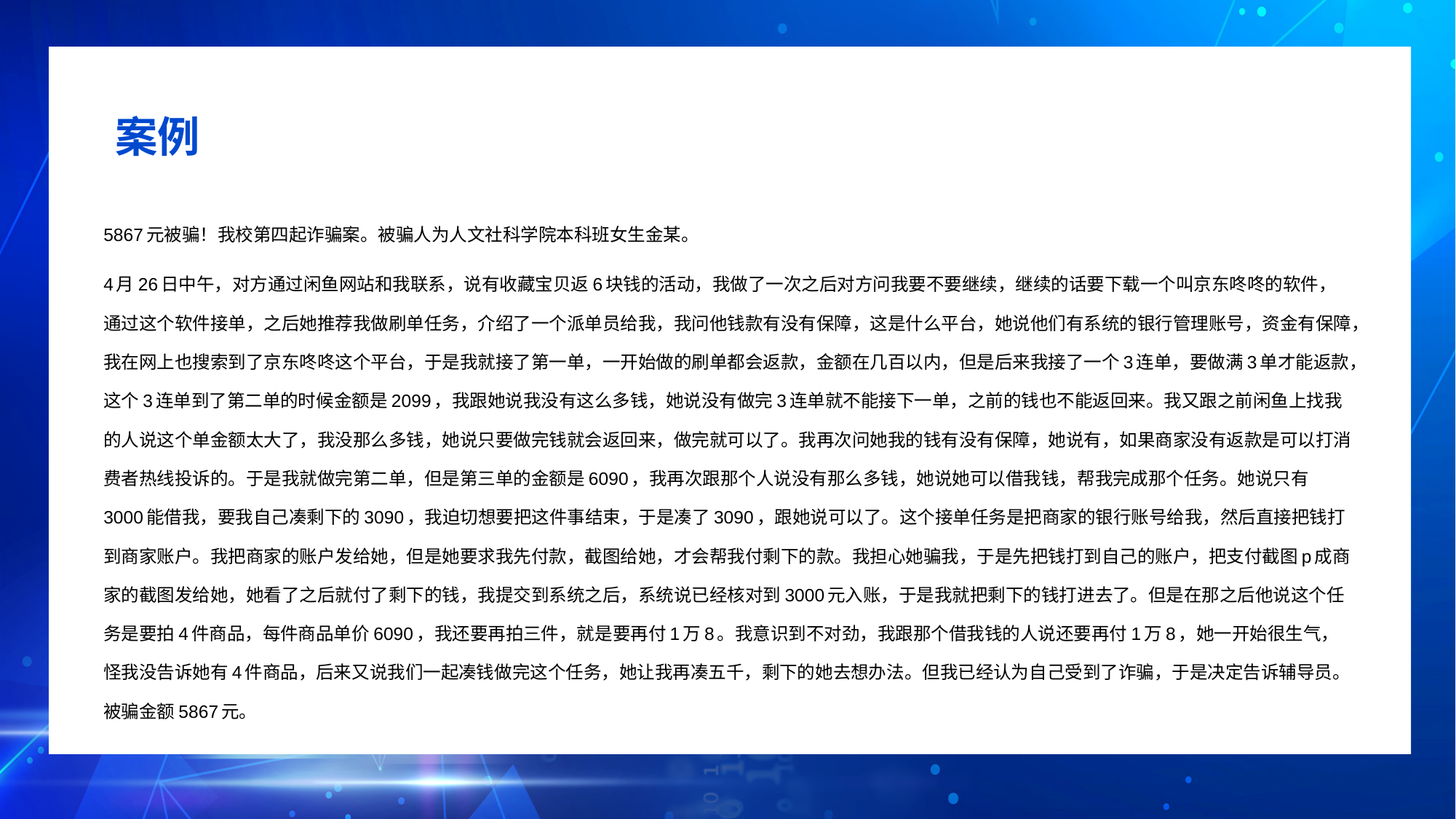

案例
5867元被骗！我校第四起诈骗案。被骗人为人文社科学院本科班女生金某。
4月26日中午，对方通过闲鱼网站和我联系，说有收藏宝贝返6块钱的活动，我做了一次之后对方问我要不要继续，继续的话要下载一个叫京东咚咚的软件，通过这个软件接单，之后她推荐我做刷单任务，介绍了一个派单员给我，我问他钱款有没有保障，这是什么平台，她说他们有系统的银行管理账号，资金有保障，我在网上也搜索到了京东咚咚这个平台，于是我就接了第一单，一开始做的刷单都会返款，金额在几百以内，但是后来我接了一个3连单，要做满3单才能返款，这个3连单到了第二单的时候金额是2099，我跟她说我没有这么多钱，她说没有做完3连单就不能接下一单，之前的钱也不能返回来。我又跟之前闲鱼上找我的人说这个单金额太大了，我没那么多钱，她说只要做完钱就会返回来，做完就可以了。我再次问她我的钱有没有保障，她说有，如果商家没有返款是可以打消费者热线投诉的。于是我就做完第二单，但是第三单的金额是6090，我再次跟那个人说没有那么多钱，她说她可以借我钱，帮我完成那个任务。她说只有3000能借我，要我自己凑剩下的3090，我迫切想要把这件事结束，于是凑了3090，跟她说可以了。这个接单任务是把商家的银行账号给我，然后直接把钱打到商家账户。我把商家的账户发给她，但是她要求我先付款，截图给她，才会帮我付剩下的款。我担心她骗我，于是先把钱打到自己的账户，把支付截图p成商家的截图发给她，她看了之后就付了剩下的钱，我提交到系统之后，系统说已经核对到3000元入账，于是我就把剩下的钱打进去了。但是在那之后他说这个任务是要拍4件商品，每件商品单价6090，我还要再拍三件，就是要再付1万8。我意识到不对劲，我跟那个借我钱的人说还要再付1万8，她一开始很生气，怪我没告诉她有4件商品，后来又说我们一起凑钱做完这个任务，她让我再凑五千，剩下的她去想办法。但我已经认为自己受到了诈骗，于是决定告诉辅导员。被骗金额5867元。